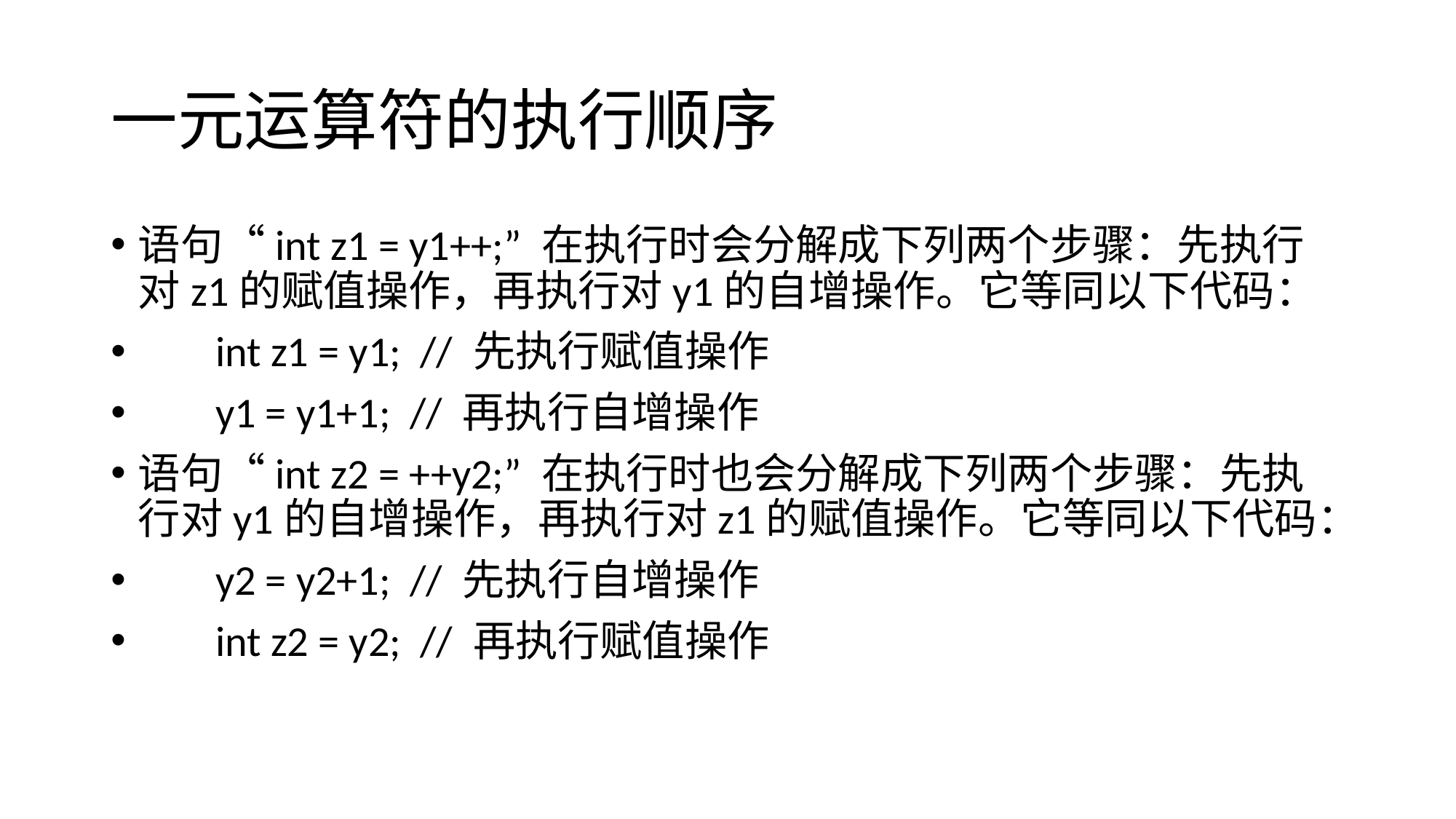

# 一元运算符的执行顺序
语句“int z1 = y1++;” 在执行时会分解成下列两个步骤：先执行对z1的赋值操作，再执行对y1的自增操作。它等同以下代码：
        int z1 = y1;  // 先执行赋值操作
        y1 = y1+1;  // 再执行自增操作
语句“int z2 = ++y2;” 在执行时也会分解成下列两个步骤：先执行对y1的自增操作，再执行对z1的赋值操作。它等同以下代码：
        y2 = y2+1;  // 先执行自增操作
        int z2 = y2;  // 再执行赋值操作